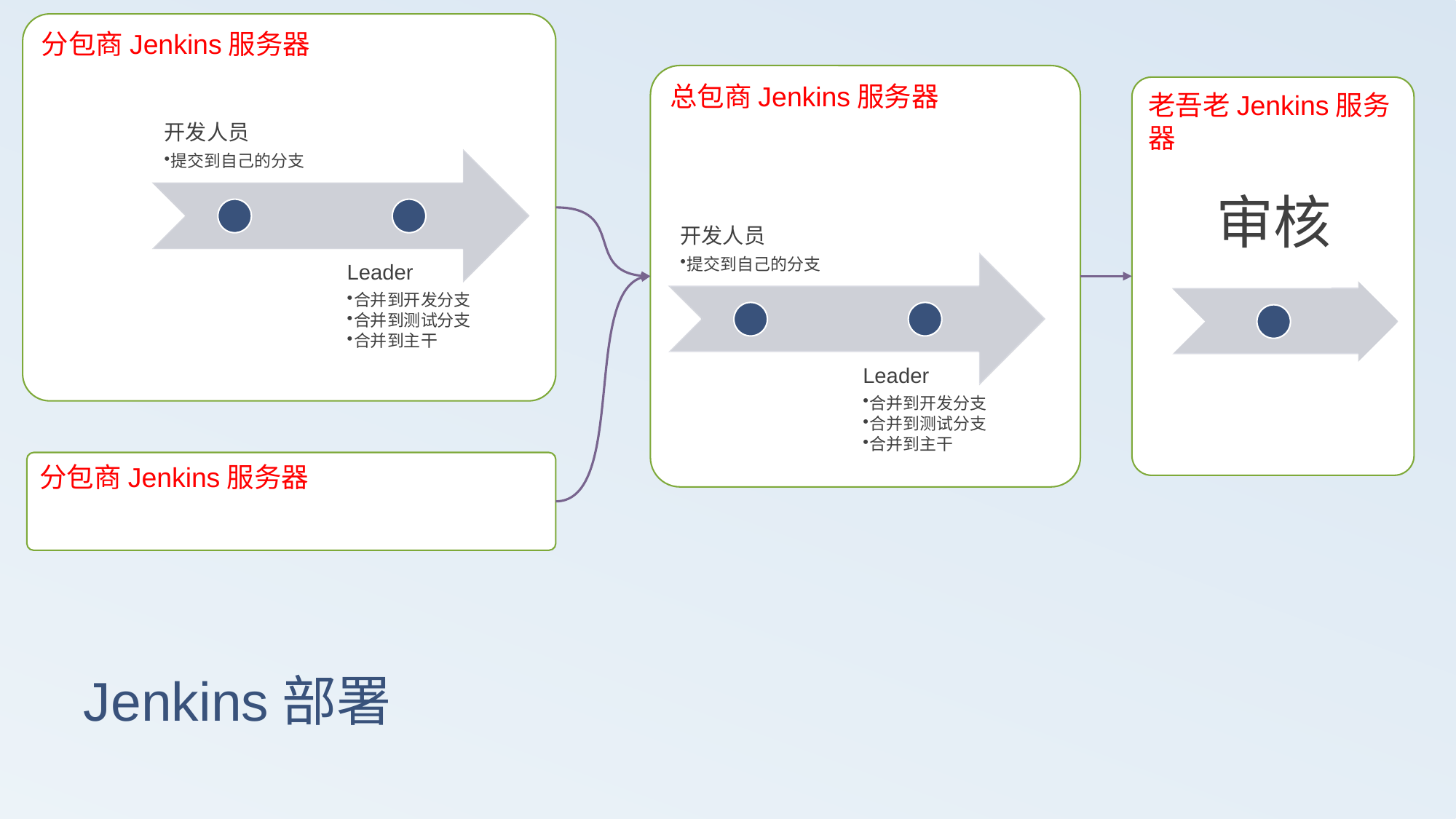

分包商Jenkins服务器
开发人员
提交到自己的分支
Leader
合并到开发分支
合并到测试分支
合并到主干
总包商Jenkins服务器
老吾老Jenkins服务器
开发人员
提交到自己的分支
Leader
合并到开发分支
合并到测试分支
合并到主干
审核
分包商Jenkins服务器
# Jenkins部署